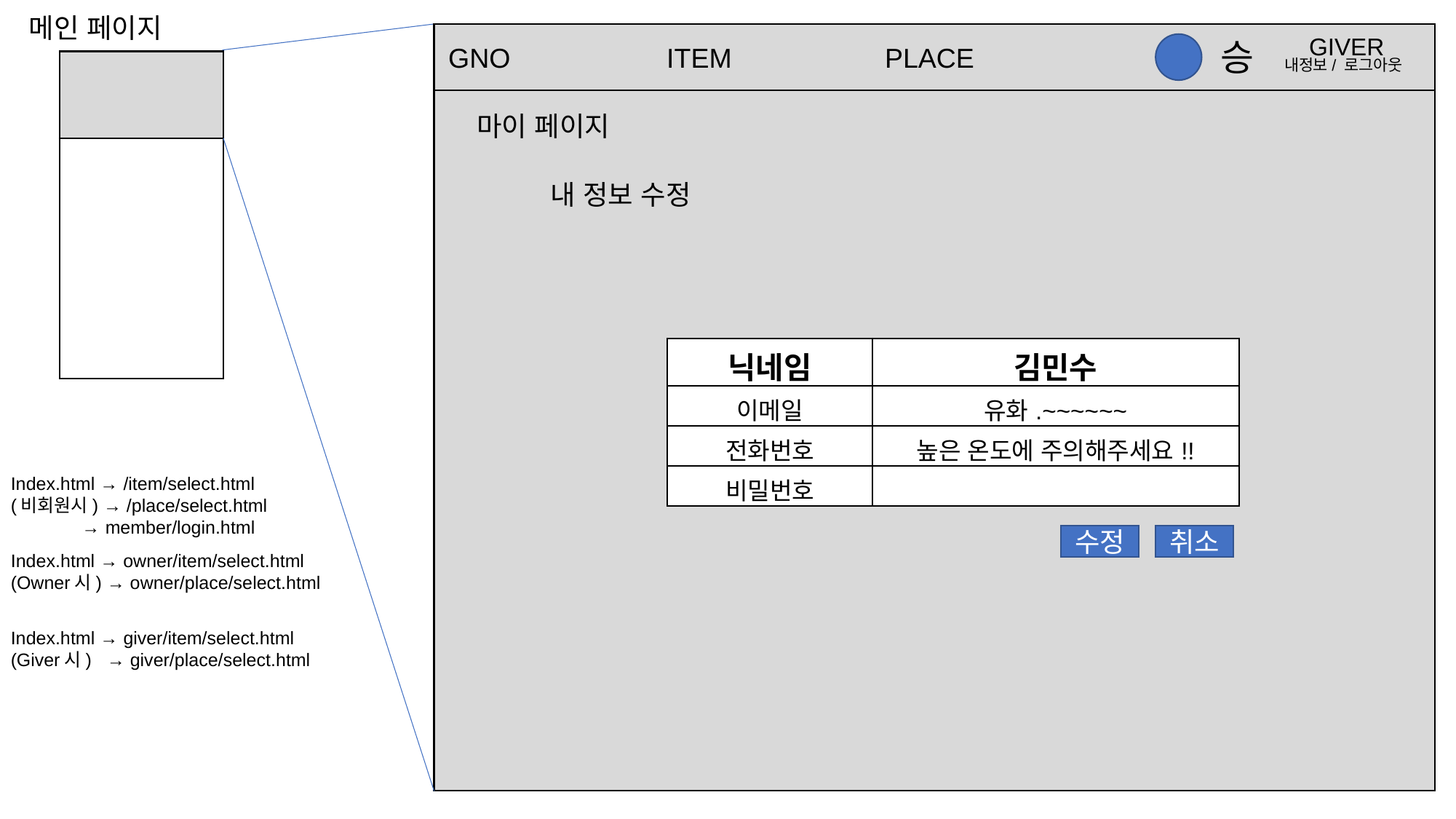

메인 페이지

.

GNO		ITEM		PLACE
GIVER
승   내정보/ 로그아웃

마이 페이지
내 정보 수정
| 닉네임 | 김민수 |
| --- | --- |
| 이메일 | 유화.~~~~~~ |
| 전화번호 | 높은 온도에 주의해주세요!! |
| 비밀번호 |  |
Index.html → /item/select.html
(비회원시) → /place/select.html
              → member/login.html
취소
수정
Index.html → owner/item/select.html
(Owner시) → owner/place/select.html

Index.html → giver/item/select.html
(Giver시)   → giver/place/select.html